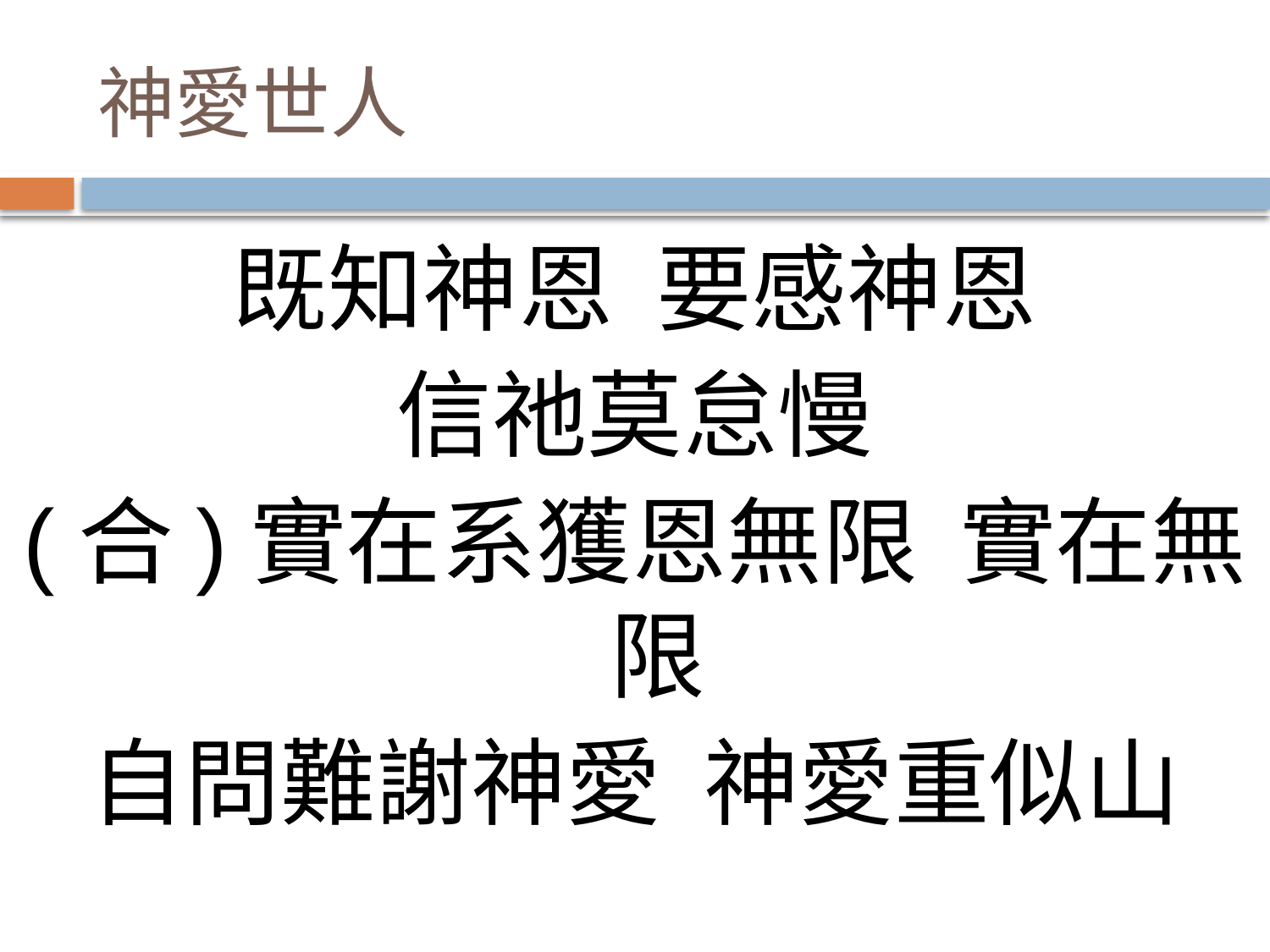

# 神愛世人
既知神恩  要感神恩
信祂莫怠慢
(合)實在系獲恩無限  實在無限
自問難謝神愛  神愛重似山